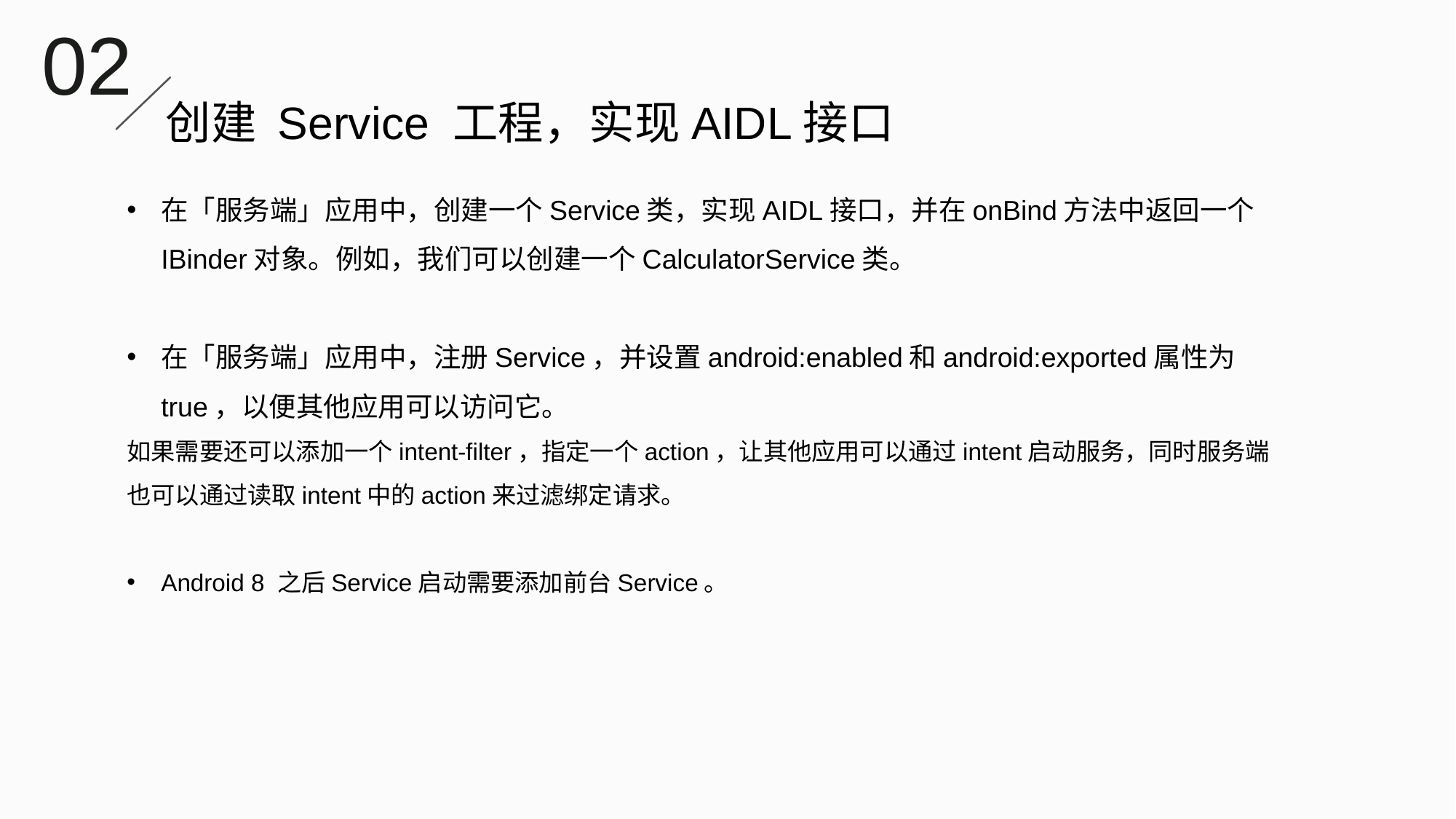

02
创建 Service 工程，实现AIDL接口
在「服务端」应用中，创建一个Service类，实现AIDL接口，并在onBind方法中返回一个IBinder对象。例如，我们可以创建一个CalculatorService类。

在「服务端」应用中，注册Service，并设置android:enabled和android:exported属性为true，以便其他应用可以访问它。
如果需要还可以添加一个intent-filter，指定一个action，让其他应用可以通过intent启动服务，同时服务端也可以通过读取intent中的action来过滤绑定请求。

Android 8 之后Service启动需要添加前台Service。